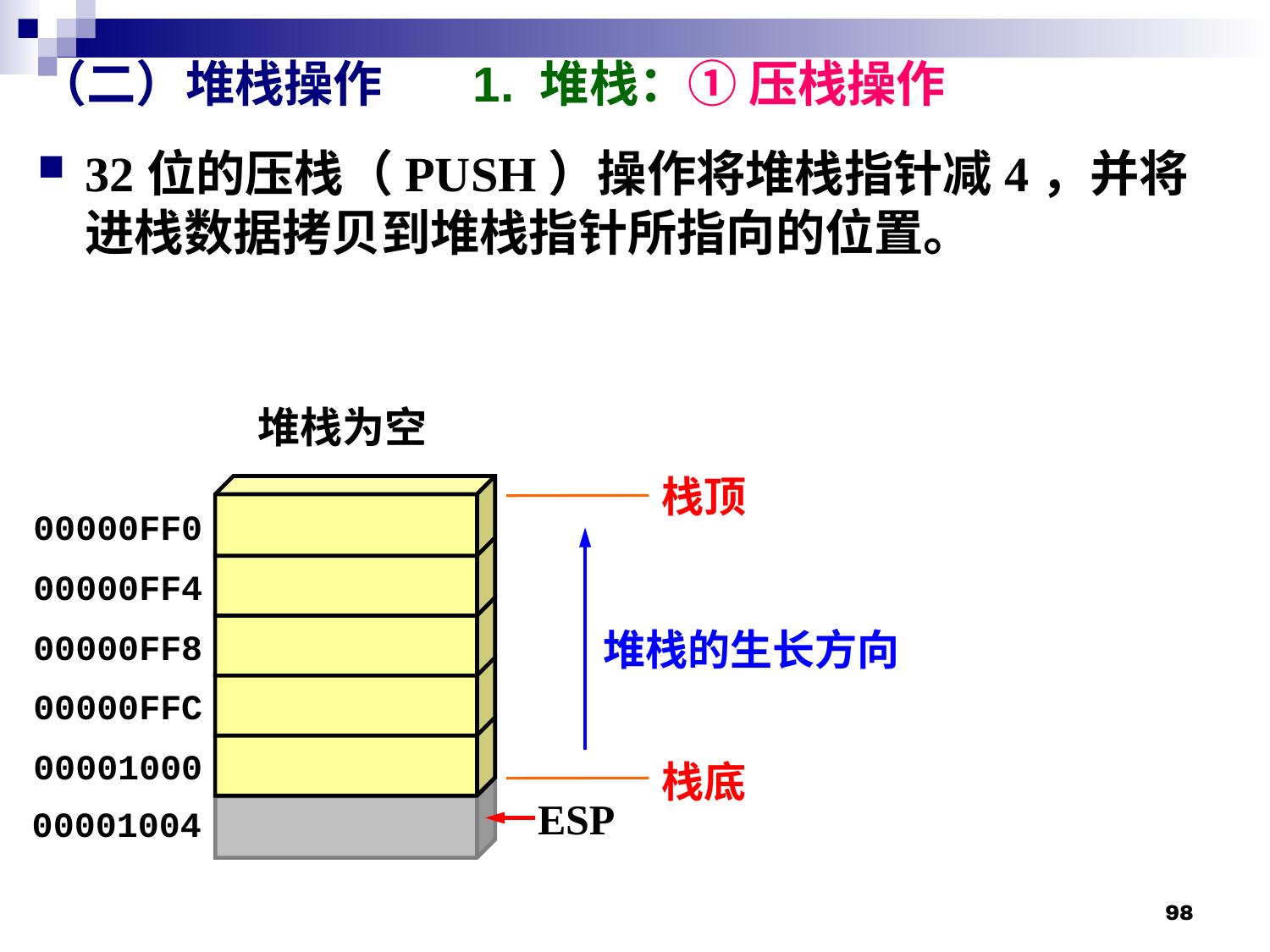

# （二）堆栈操作       1. 堆栈：① 压栈操作
32位的压栈（PUSH）操作将堆栈指针减4，并将进栈数据拷贝到堆栈指针所指向的位置。
堆栈为空
栈顶

00000FF0

00000FF4

00000FF8
堆栈的生长方向

00000FFC

00001000
栈底

ESP
00001004

98